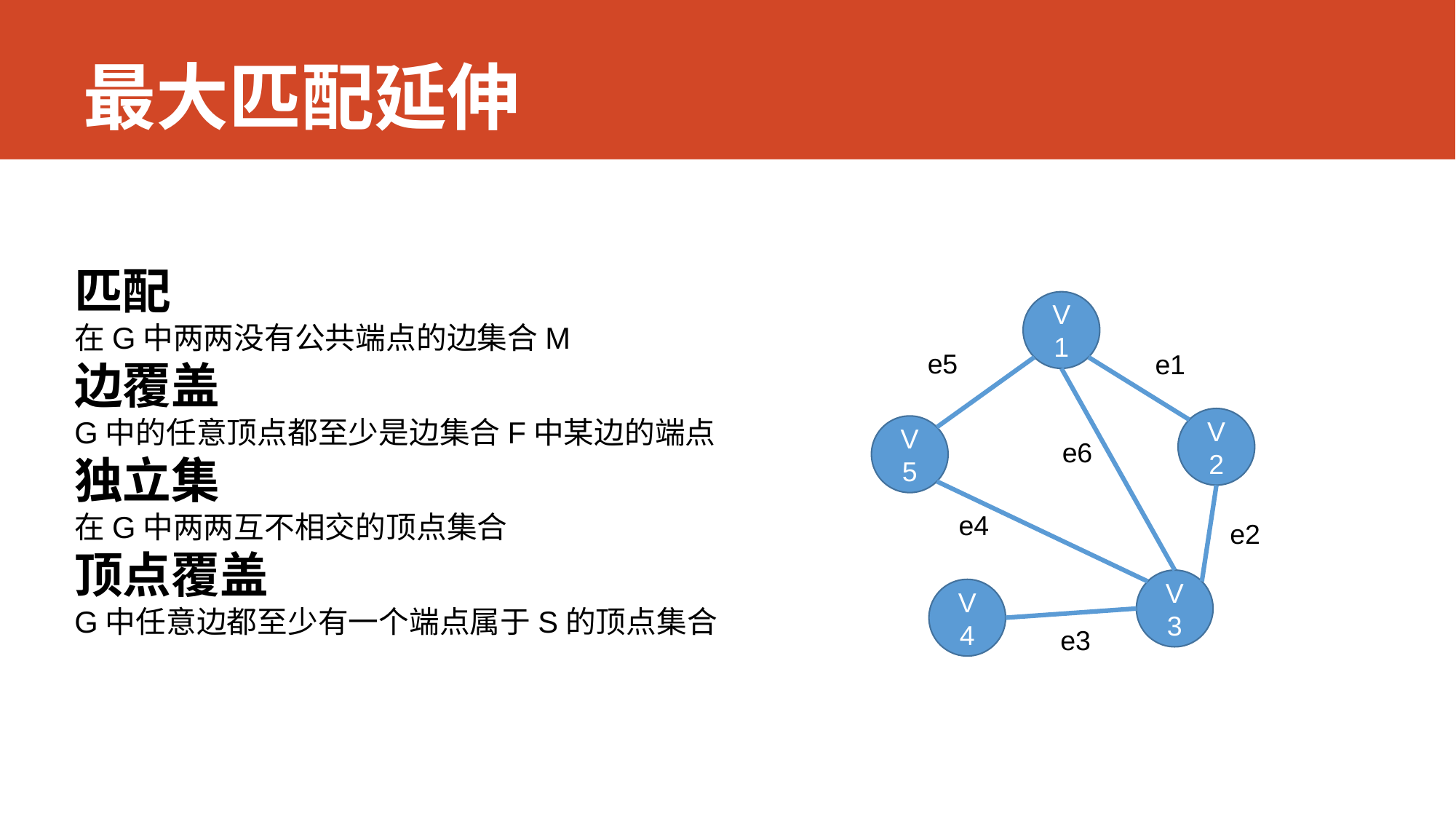

# 最大匹配延伸
匹配
在G中两两没有公共端点的边集合M
边覆盖
G中的任意顶点都至少是边集合F中某边的端点
独立集
在G中两两互不相交的顶点集合
顶点覆盖
G中任意边都至少有一个端点属于S的顶点集合
V1
e5
e1
V2
V5
e6
e4
e2
V3
V4
e3